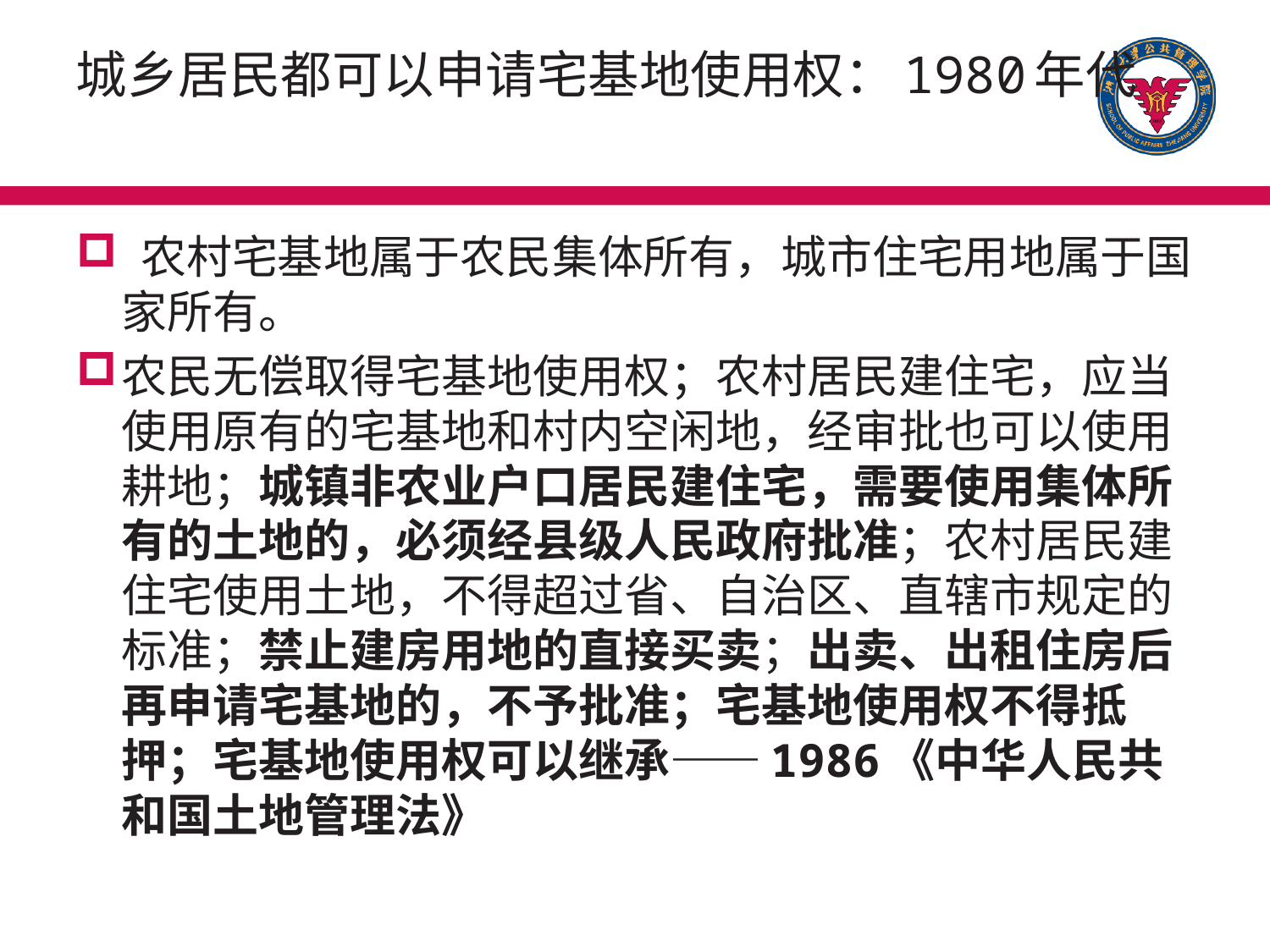

# 城乡居民都可以申请宅基地使用权：1980年代
 农村宅基地属于农民集体所有，城市住宅用地属于国家所有。
农民无偿取得宅基地使用权；农村居民建住宅，应当使用原有的宅基地和村内空闲地，经审批也可以使用耕地；城镇非农业户口居民建住宅，需要使用集体所有的土地的，必须经县级人民政府批准；农村居民建住宅使用土地，不得超过省、自治区、直辖市规定的标准；禁止建房用地的直接买卖；出卖、出租住房后再申请宅基地的，不予批准；宅基地使用权不得抵押；宅基地使用权可以继承——1986《中华人民共和国土地管理法》